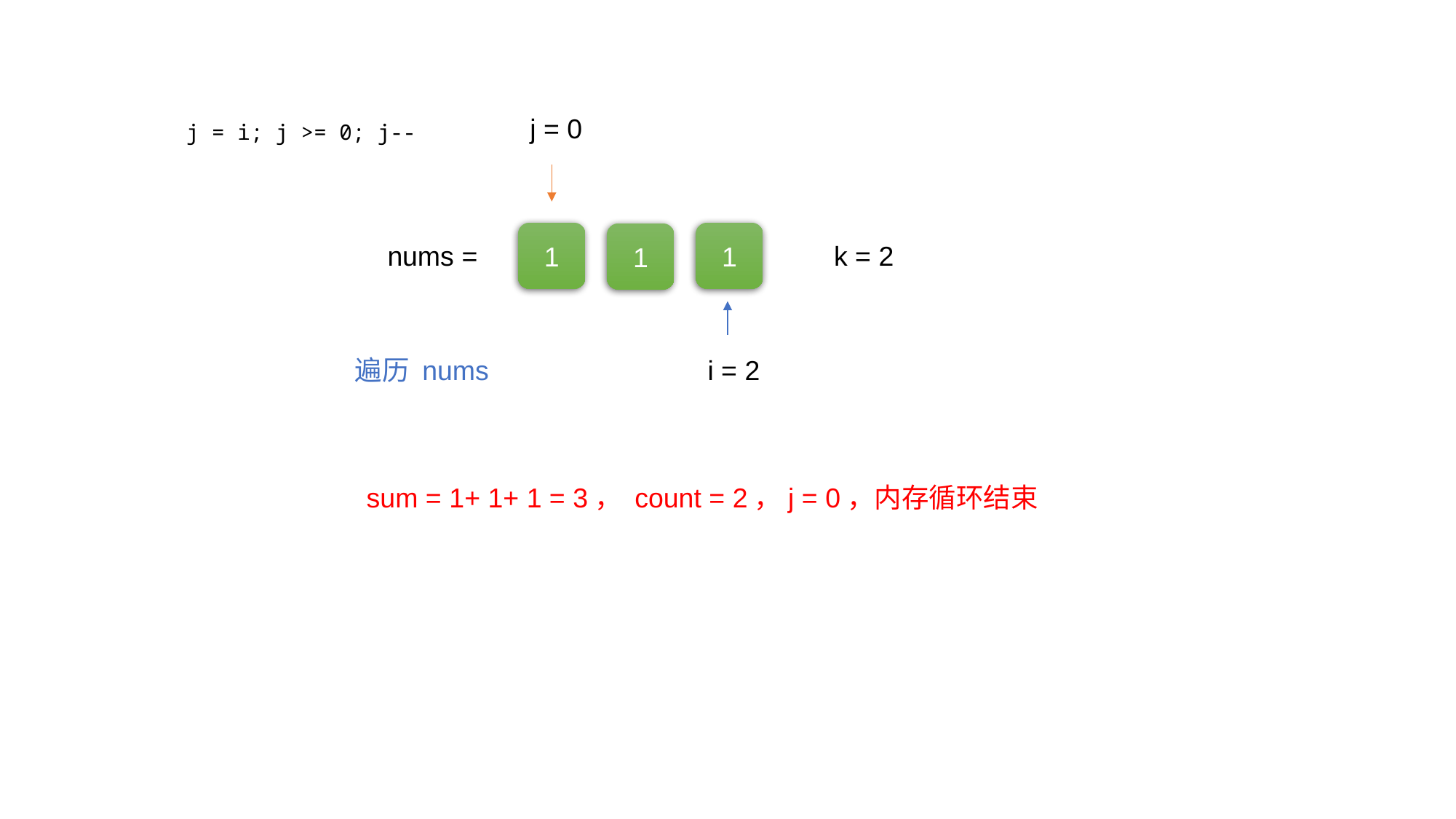

j = 0
j = i; j >= 0; j--
1
1
1
nums =
k = 2
遍历 nums
i = 2
sum = 1+ 1+ 1 = 3， count = 2，j = 0，内存循环结束